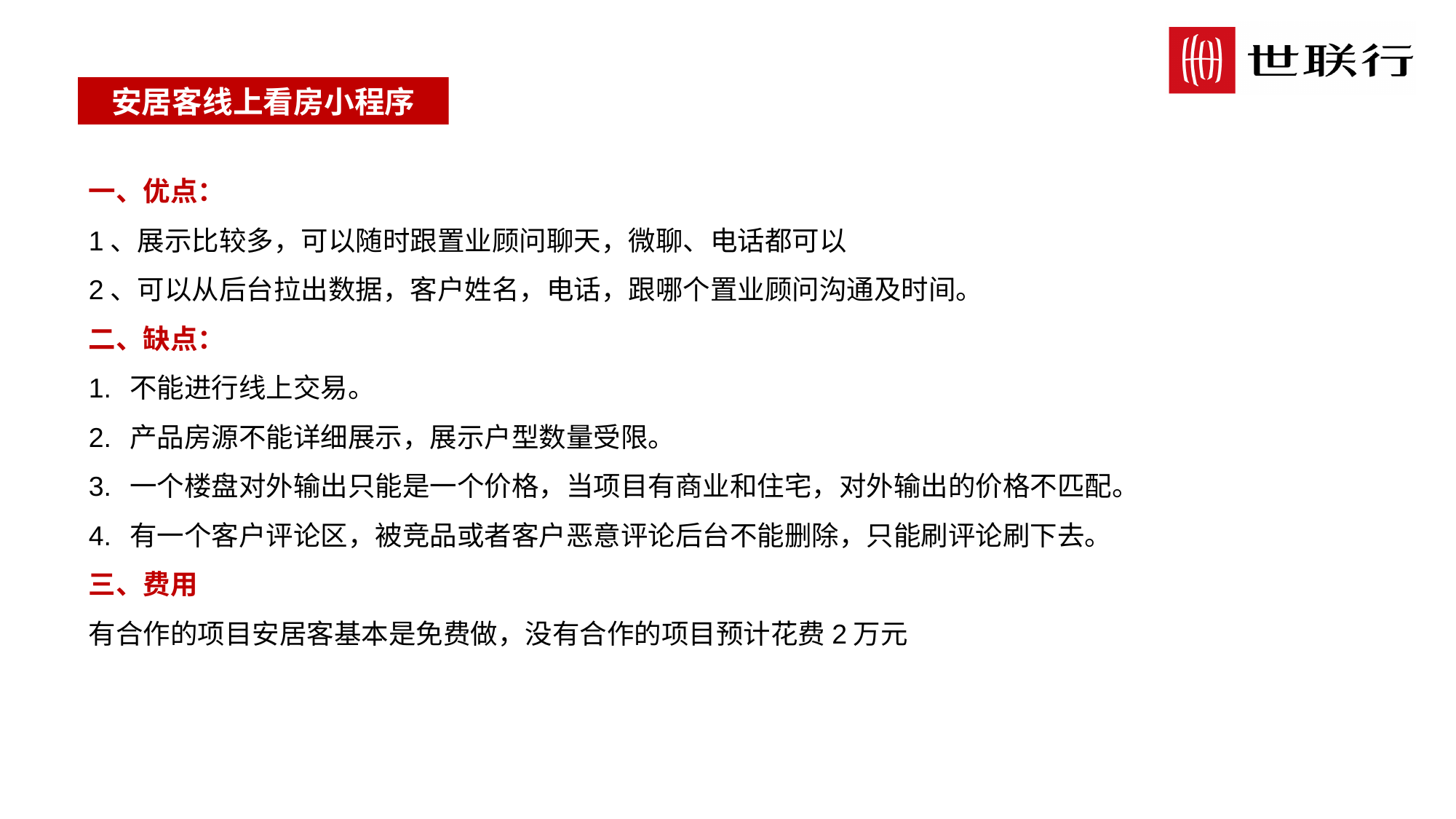

安居客线上看房小程序
一、优点：
1、展示比较多，可以随时跟置业顾问聊天，微聊、电话都可以
2、可以从后台拉出数据，客户姓名，电话，跟哪个置业顾问沟通及时间。
二、缺点：
不能进行线上交易。
产品房源不能详细展示，展示户型数量受限。
一个楼盘对外输出只能是一个价格，当项目有商业和住宅，对外输出的价格不匹配。
有一个客户评论区，被竞品或者客户恶意评论后台不能删除，只能刷评论刷下去。
三、费用
有合作的项目安居客基本是免费做，没有合作的项目预计花费2万元